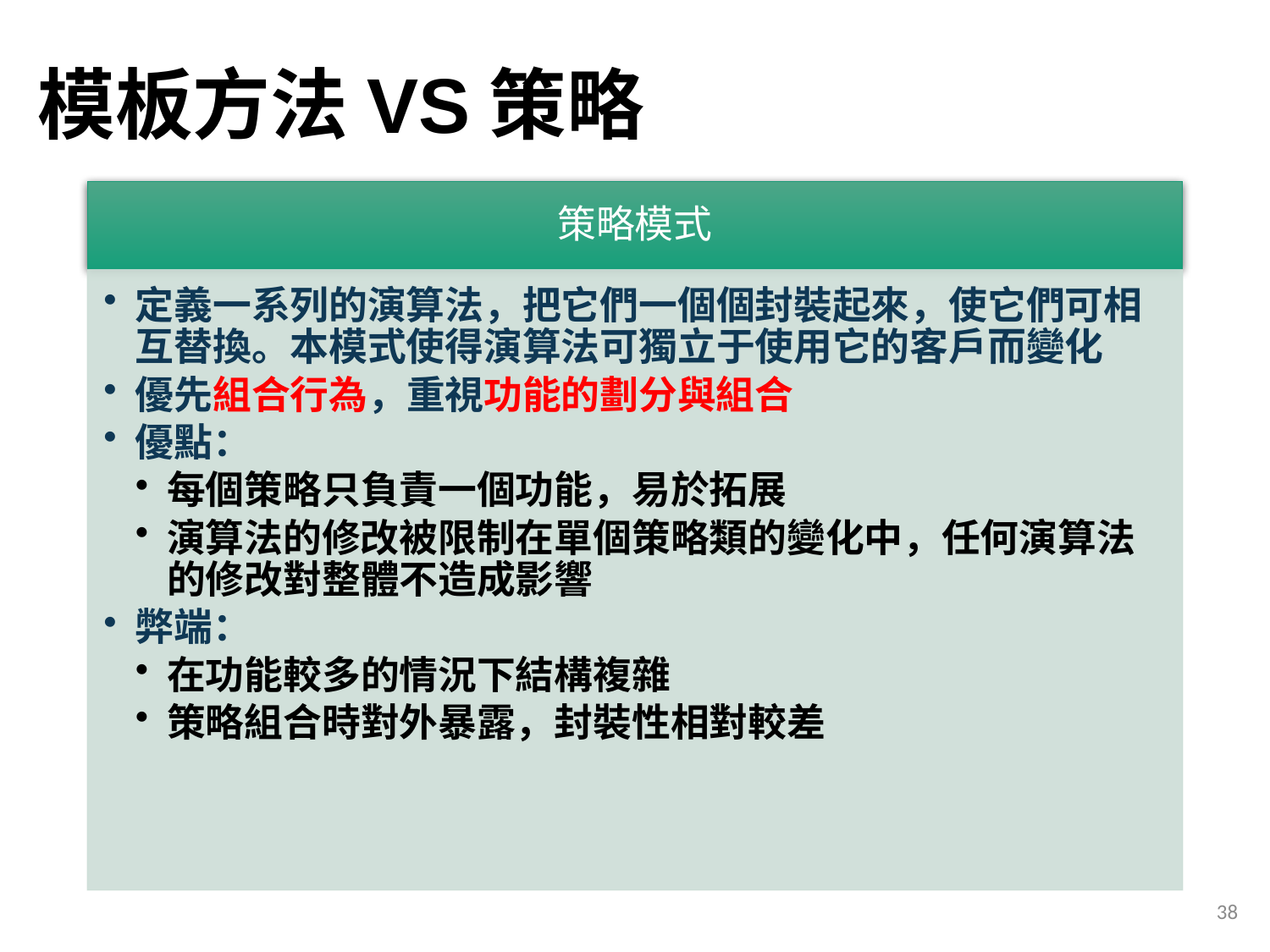

# 模板方法VS策略
策略模式
定義一系列的演算法，把它們一個個封裝起來，使它們可相互替換。本模式使得演算法可獨立于使用它的客戶而變化
優先組合行為，重視功能的劃分與組合
優點：
每個策略只負責一個功能，易於拓展
演算法的修改被限制在單個策略類的變化中，任何演算法的修改對整體不造成影響
弊端：
在功能較多的情況下結構複雜
策略組合時對外暴露，封裝性相對較差
38